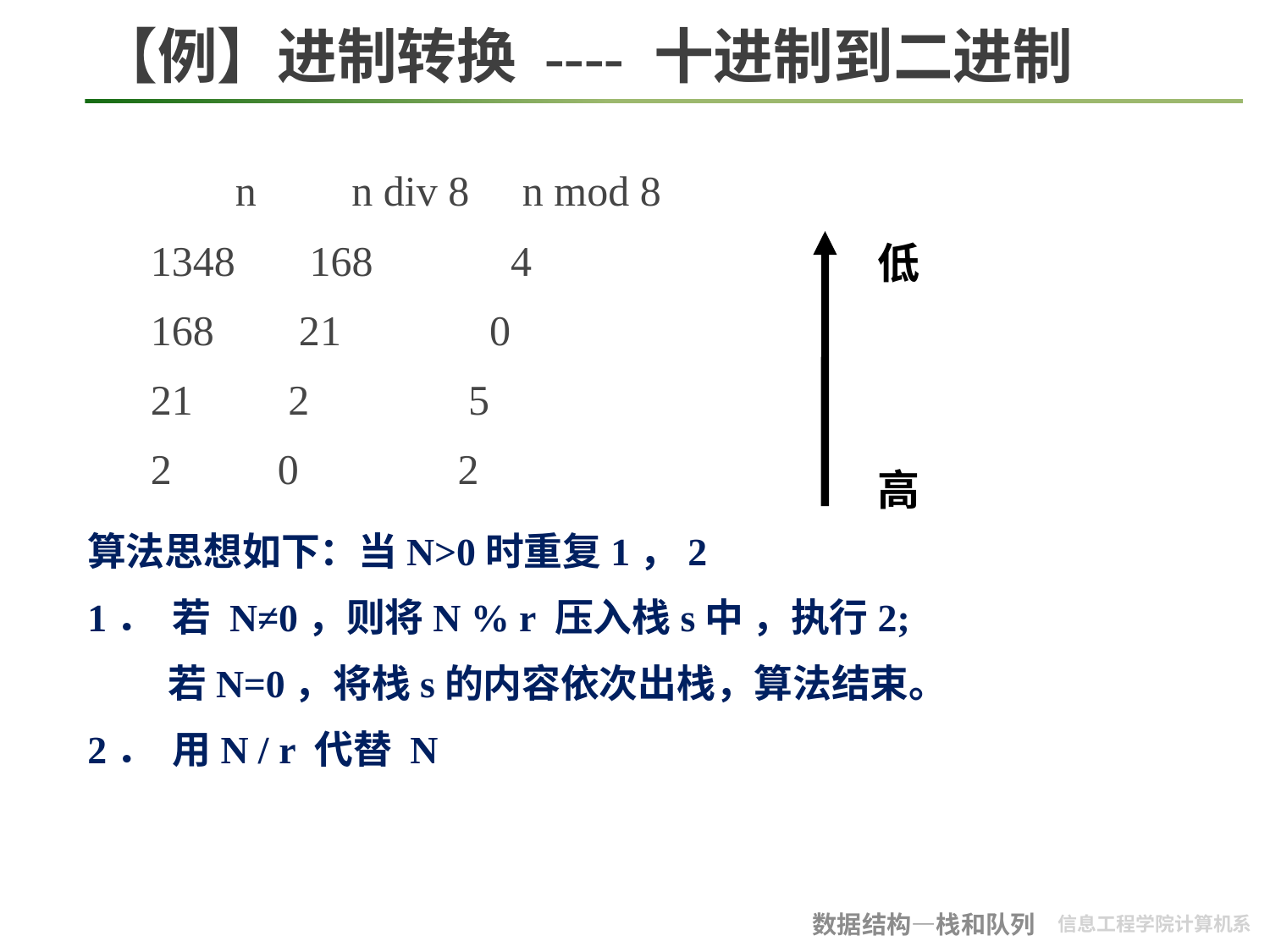

# 【例】进制转换 ---- 十进制到二进制
     n         n div 8     n mod 8
     1348       168             4
     168        21              0
     21         2               5
     2          0               2

低

高
算法思想如下：当N>0时重复1，2
1．  若 N≠0，则将N % r 压入栈s中 ，执行2;
        若N=0，将栈s的内容依次出栈，算法结束。
2．  用N / r 代替 N